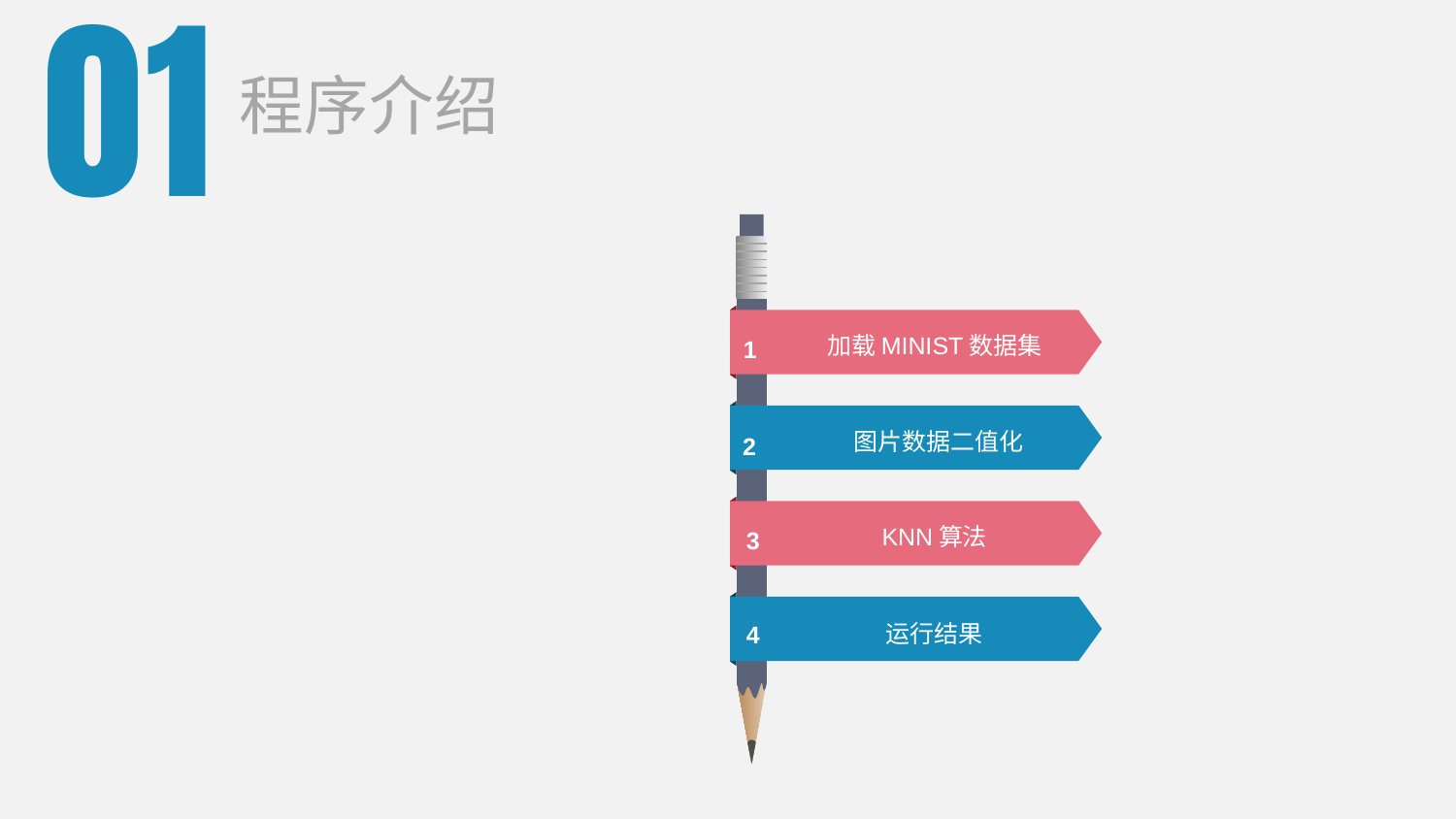

01
程序介绍

加载MINIST数据集
1

图片数据二值化
2

KNN算法
3

运行结果
4